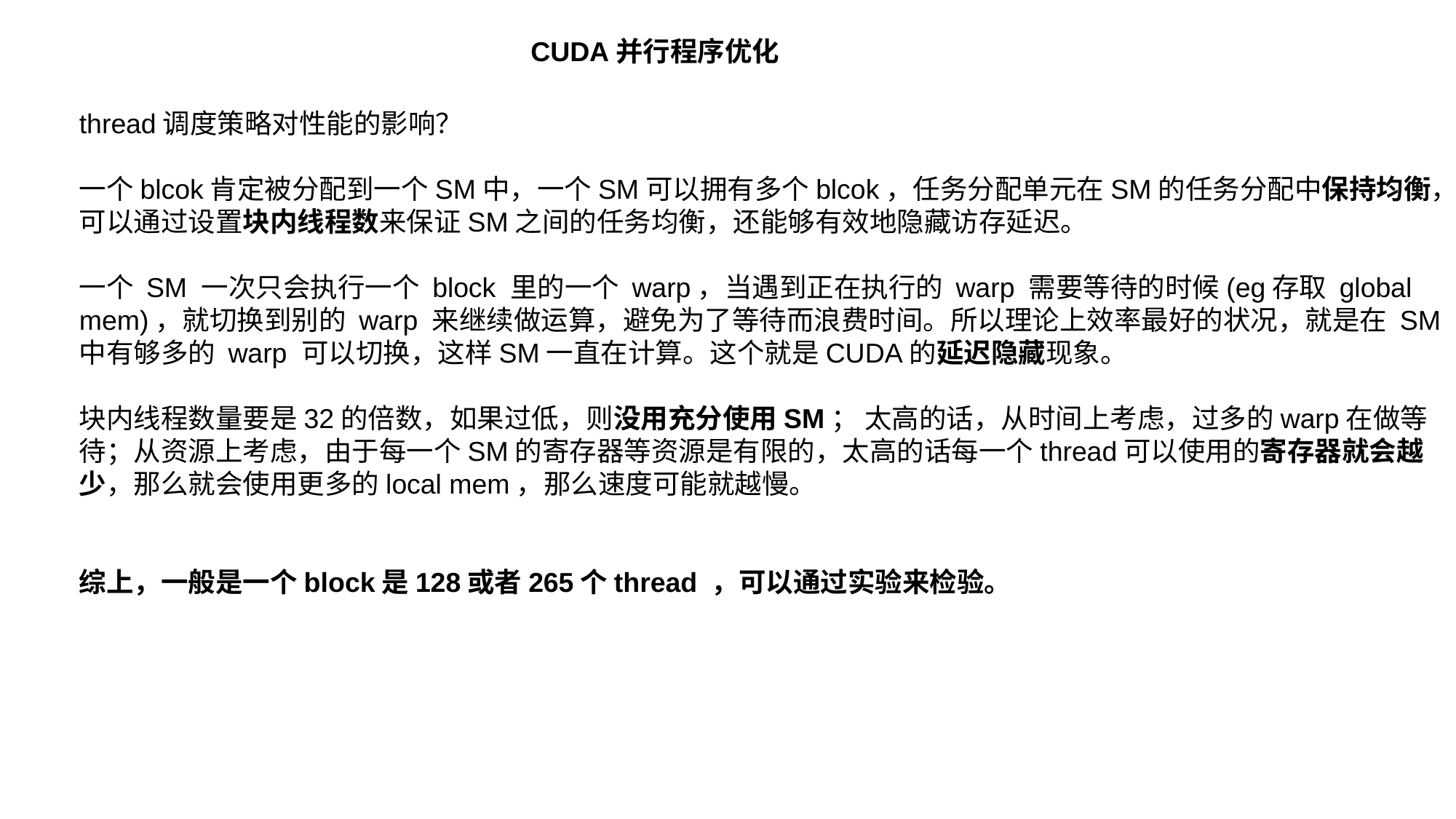

CUDA并行程序优化
thread调度策略对性能的影响？

一个blcok肯定被分配到一个SM中，一个SM可以拥有多个blcok，任务分配单元在SM的任务分配中保持均衡，可以通过设置块内线程数来保证SM之间的任务均衡，还能够有效地隐藏访存延迟。

一个 SM 一次只会执行一个 block 里的一个 warp，当遇到正在执行的 warp 需要等待的时候(eg存取 global mem)，就切换到别的 warp 来继续做运算，避免为了等待而浪费时间。所以理论上效率最好的状况，就是在 SM 中有够多的 warp 可以切换，这样SM一直在计算。这个就是CUDA的延迟隐藏现象。

块内线程数量要是32的倍数，如果过低，则没用充分使用SM； 太高的话，从时间上考虑，过多的warp在做等待；从资源上考虑，由于每一个SM的寄存器等资源是有限的，太高的话每一个thread可以使用的寄存器就会越少，那么就会使用更多的local mem，那么速度可能就越慢。

综上，一般是一个block是128或者265个thread ，可以通过实验来检验。